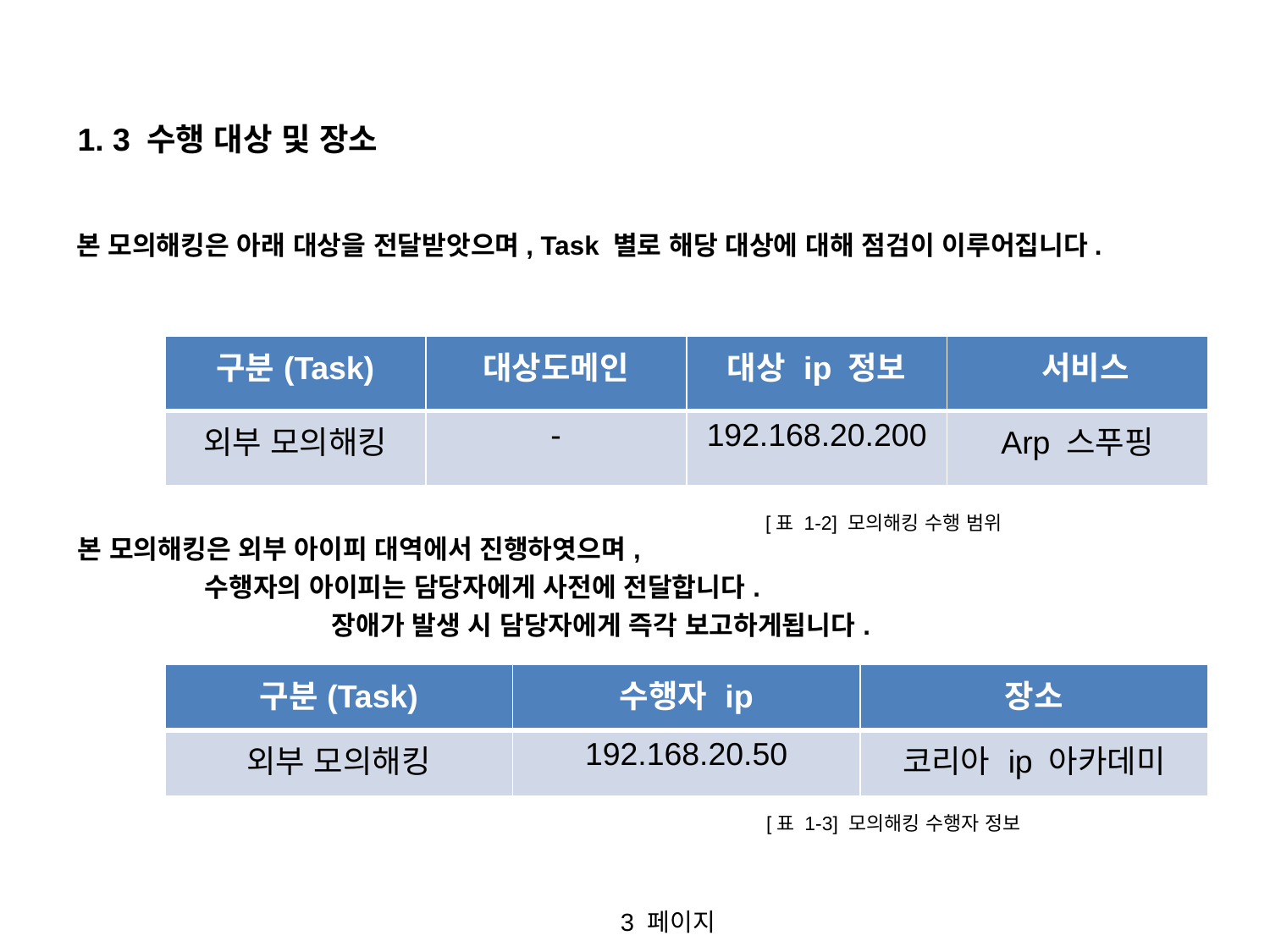

1. 3 수행 대상 및 장소
본 모의해킹은 아래 대상을 전달받앗으며, Task 별로 해당 대상에 대해 점검이 이루어집니다.
| 구분(Task) | 대상도메인 | 대상 ip 정보 | 서비스 |
| --- | --- | --- | --- |
| 외부 모의해킹 | - | 192.168.20.200 | Arp 스푸핑 |
[표 1-2] 모의해킹 수행 범위
본 모의해킹은 외부 아이피 대역에서 진행하엿으며,
	수행자의 아이피는 담당자에게 사전에 전달합니다.
		장애가 발생 시 담당자에게 즉각 보고하게됩니다.
| 구분(Task) | 수행자 ip | 장소 |
| --- | --- | --- |
| 외부 모의해킹 | 192.168.20.50 | 코리아 ip 아카데미 |
[표 1-3] 모의해킹 수행자 정보
3 페이지